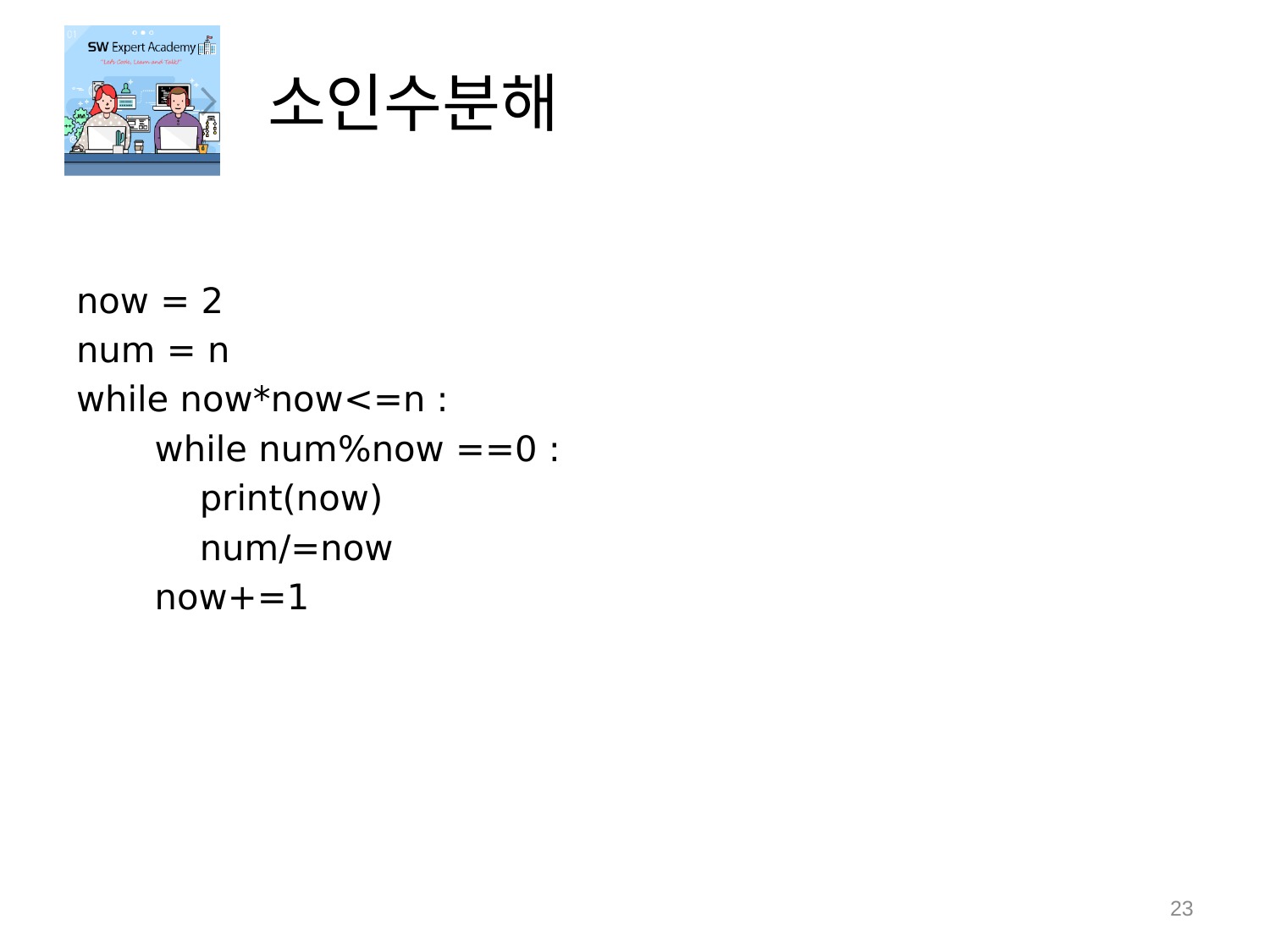

# 소인수분해

now = 2
num = n
while now*now<=n :
       while num%now ==0 :
           print(now)
           num/=now
       now+=1
23